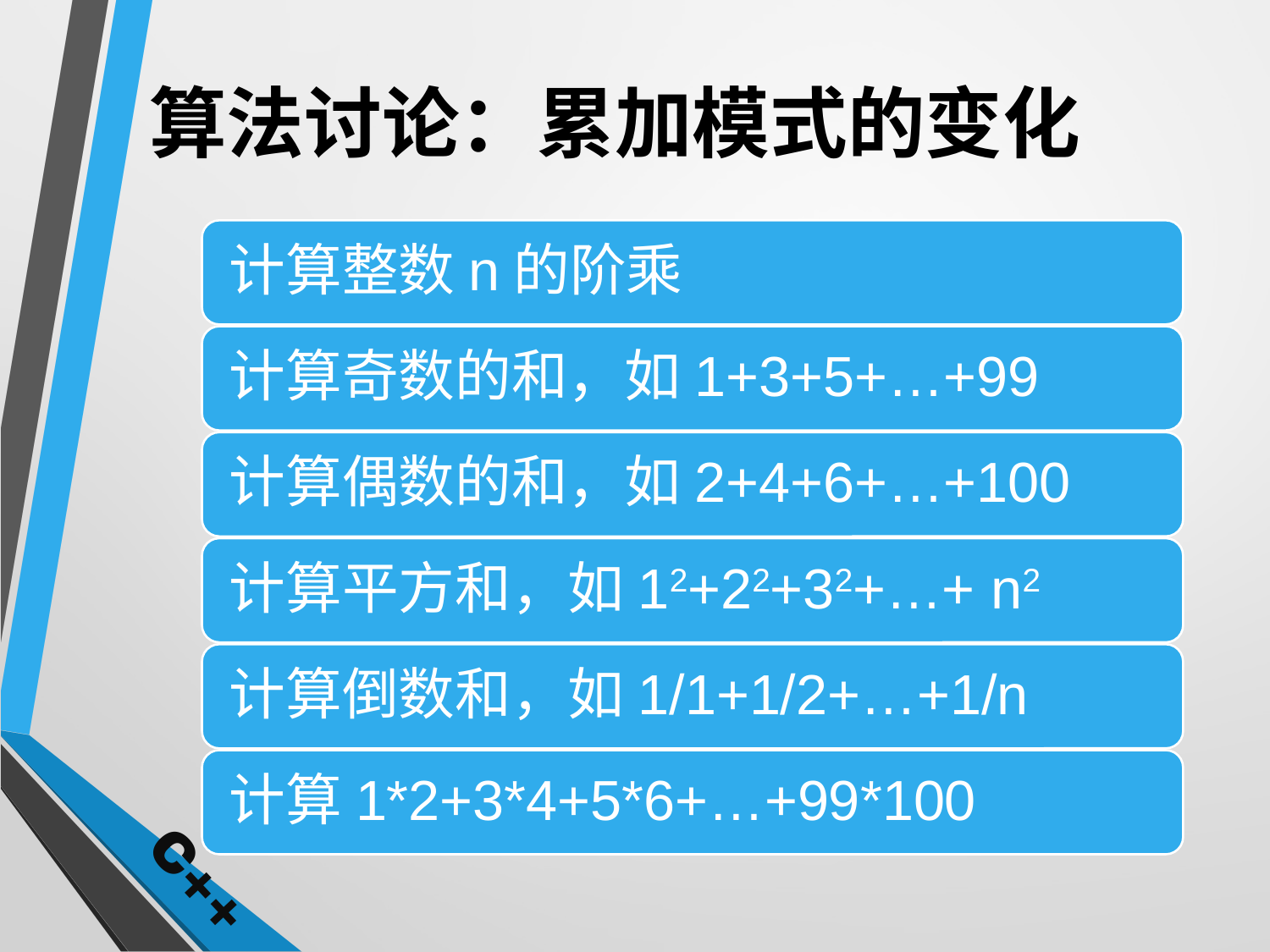

# 算法讨论：累加模式的变化
计算整数n的阶乘
计算奇数的和，如1+3+5+…+99
计算偶数的和，如2+4+6+…+100
计算平方和，如12+22+32+…+ n2
计算倒数和，如1/1+1/2+…+1/n
计算1*2+3*4+5*6+…+99*100